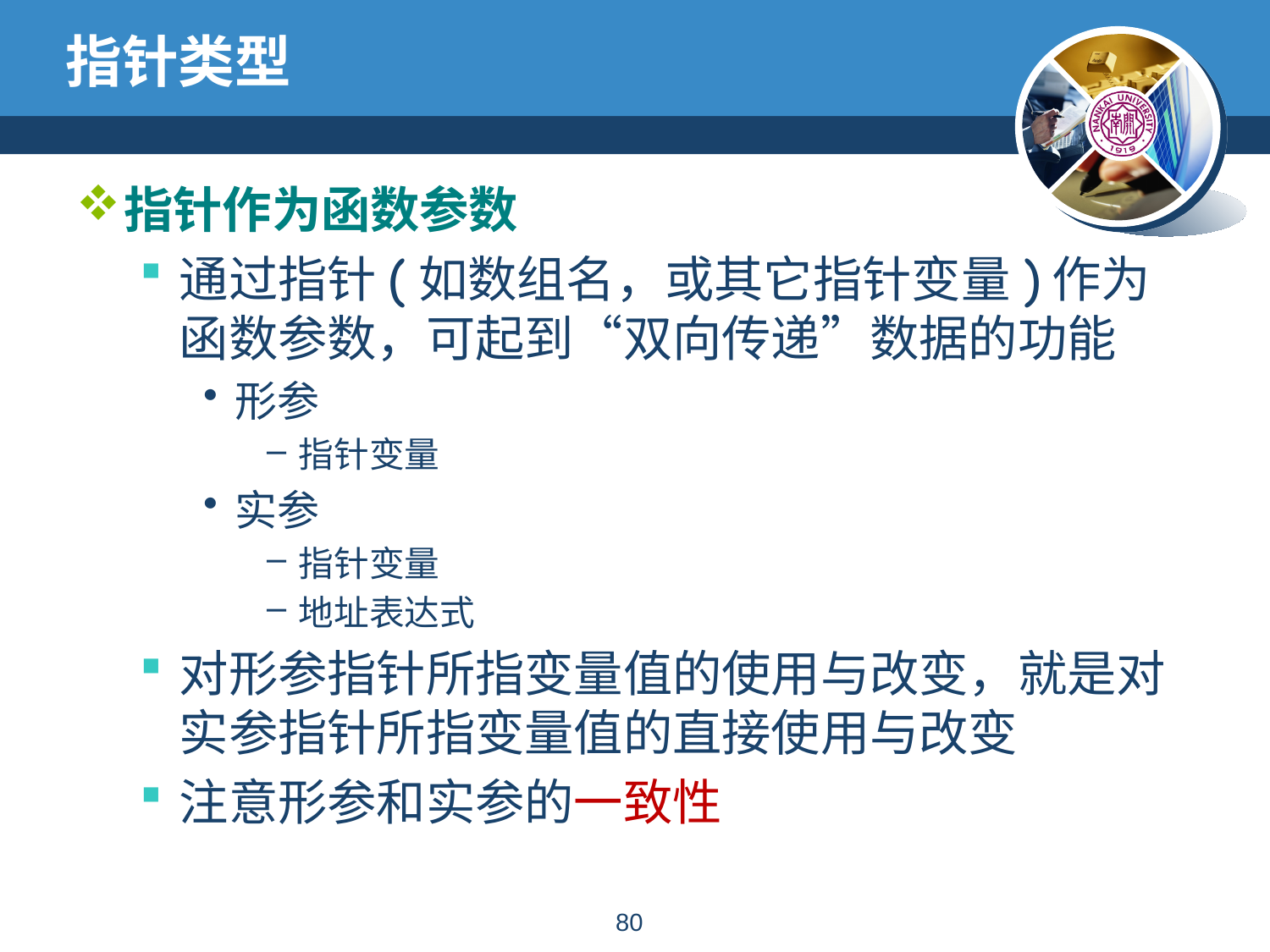

# 指针类型
指针作为函数参数
通过指针(如数组名，或其它指针变量)作为函数参数，可起到“双向传递”数据的功能
形参
指针变量
实参
指针变量
地址表达式
对形参指针所指变量值的使用与改变，就是对实参指针所指变量值的直接使用与改变
注意形参和实参的一致性
80